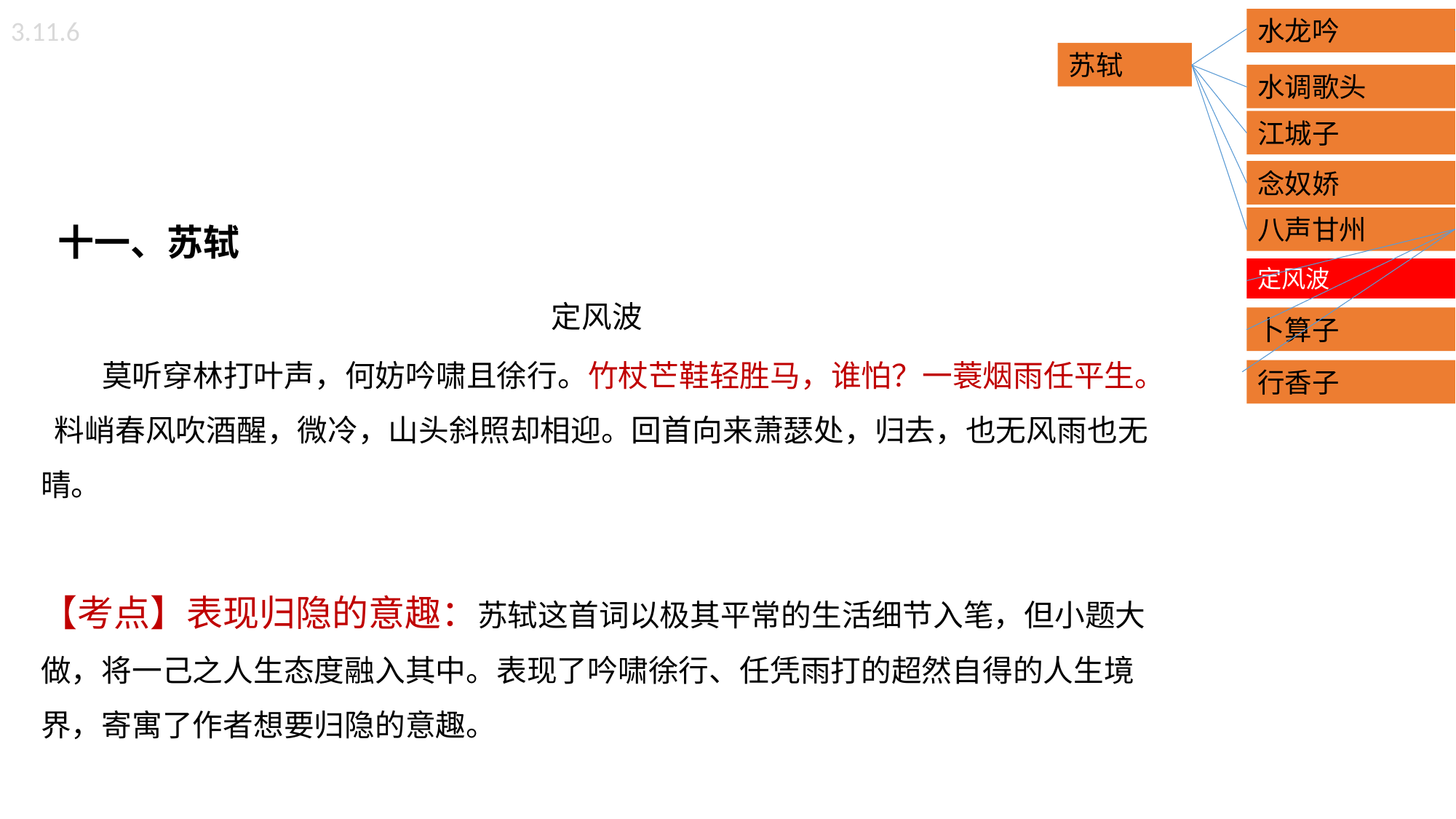

3.11.6
水龙吟
苏轼
水调歌头
江城子
念奴娇
 十一、苏轼
定风波
        莫听穿林打叶声，何妨吟啸且徐行。竹杖芒鞋轻胜马，谁怕？一蓑烟雨任平生。  料峭春风吹酒醒，微冷，山头斜照却相迎。回首向来萧瑟处，归去，也无风雨也无晴。

【考点】表现归隐的意趣：苏轼这首词以极其平常的生活细节入笔，但小题大做，将一己之人生态度融入其中。表现了吟啸徐行、任凭雨打的超然自得的人生境界，寄寓了作者想要归隐的意趣。
八声甘州
定风波
卜算子
行香子